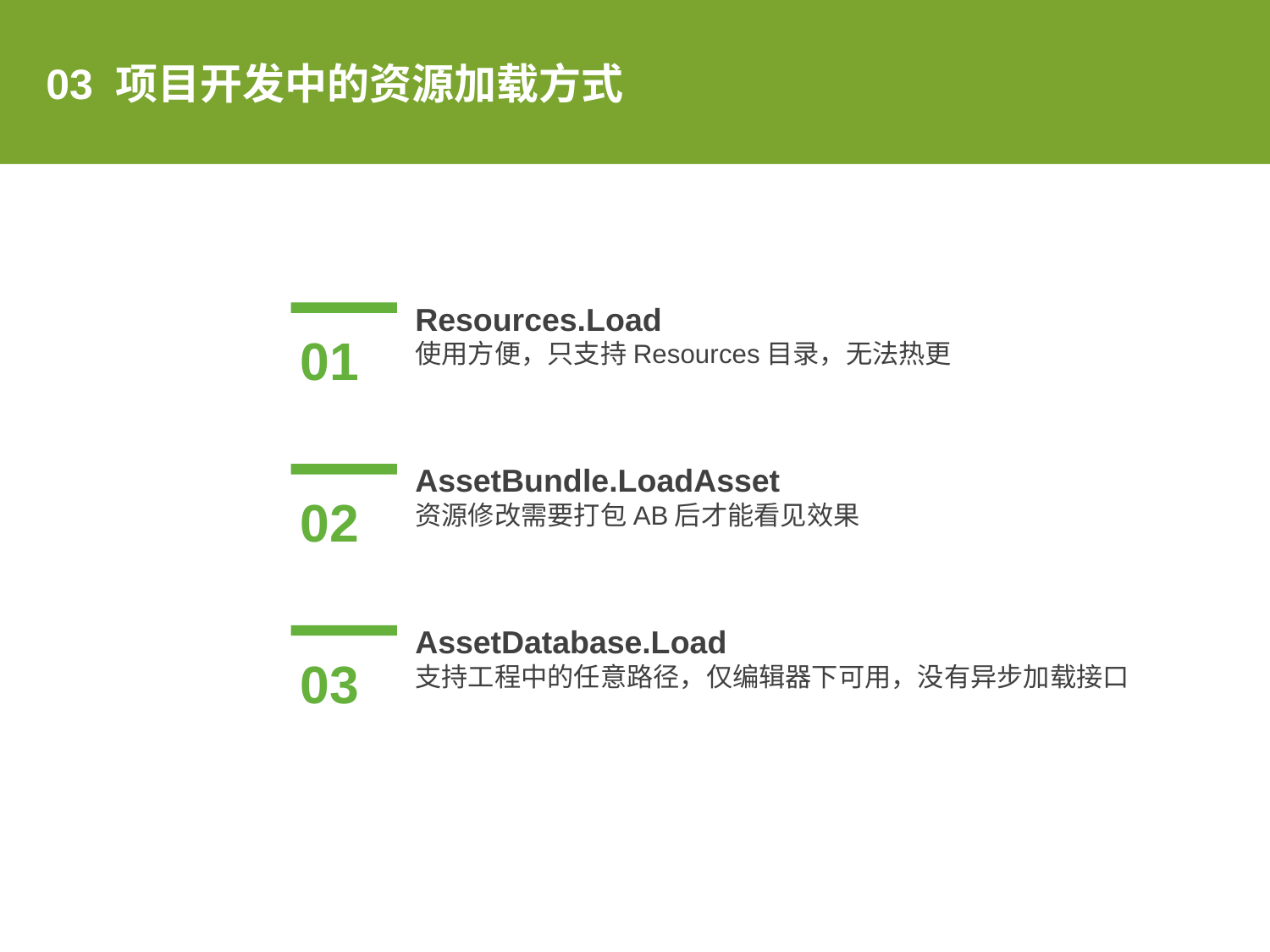

03 项目开发中的资源加载方式
Resources.Load
使用方便，只支持Resources目录，无法热更
01

AssetBundle.LoadAsset
资源修改需要打包AB后才能看见效果
02

AssetDatabase.Load
支持工程中的任意路径，仅编辑器下可用，没有异步加载接口
03